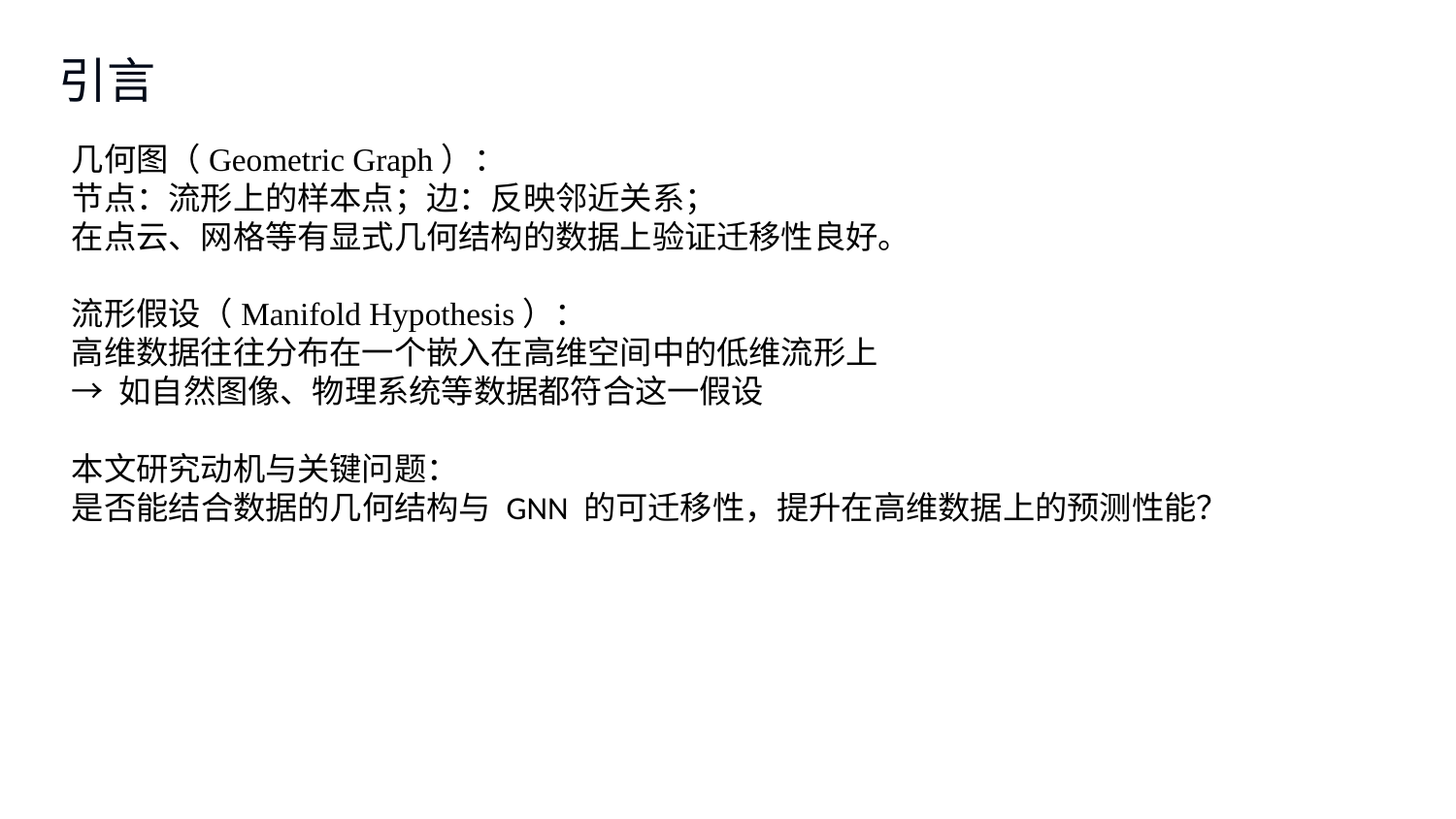

引言
几何图（Geometric Graph）：
节点：流形上的样本点；边：反映邻近关系；
在点云、网格等有显式几何结构的数据上验证迁移性良好。

流形假设（Manifold Hypothesis）：
高维数据往往分布在一个嵌入在高维空间中的低维流形上
→ 如自然图像、物理系统等数据都符合这一假设

本文研究动机与关键问题：
是否能结合数据的几何结构与 GNN 的可迁移性，提升在高维数据上的预测性能？